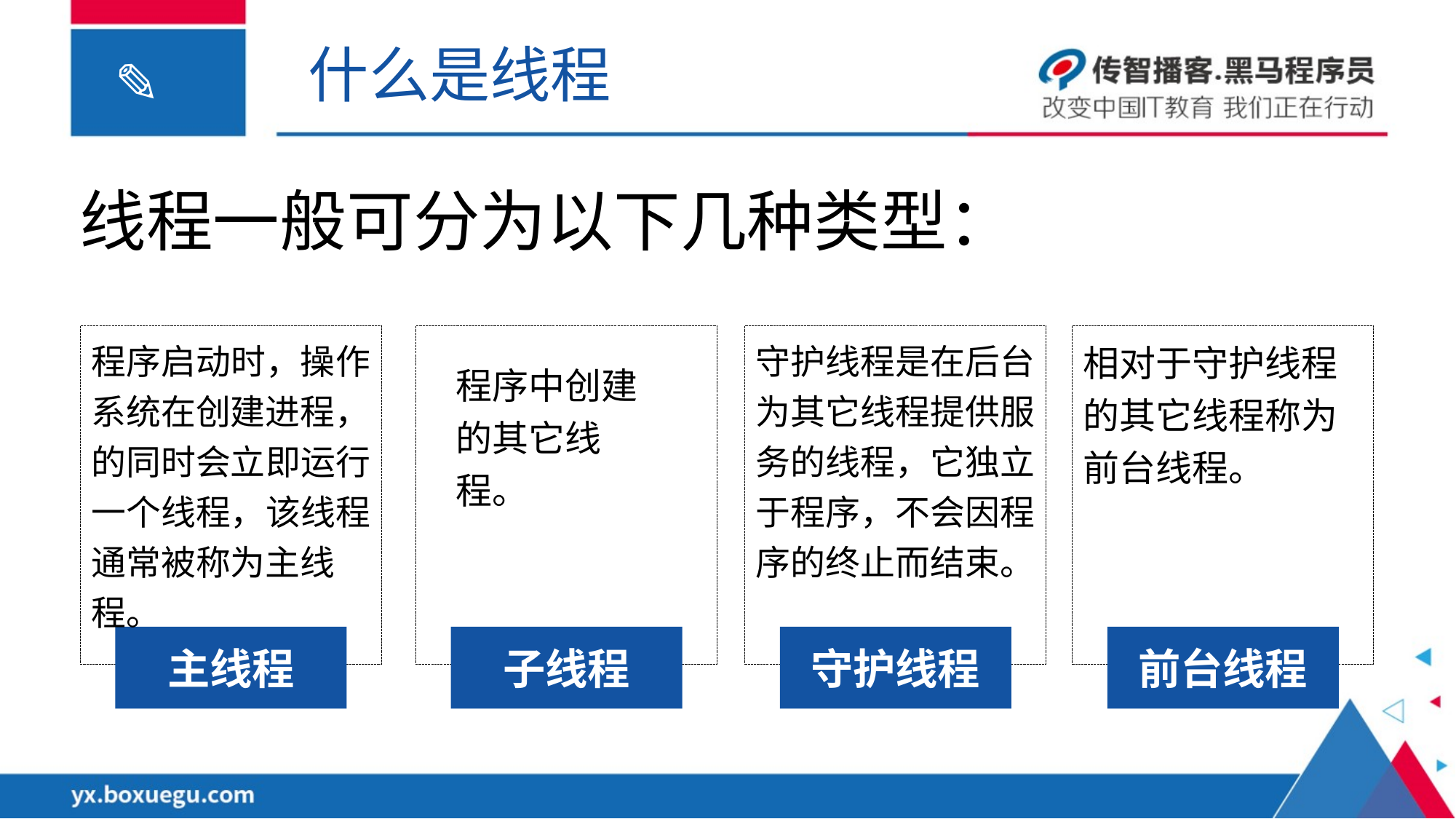

什么是线程
线程一般可分为以下几种类型：

守护线程是在后台为其它线程提供服务的线程，它独立于程序，不会因程序的终止而结束。

相对于守护线程的其它线程称为前台线程。
程序启动时，操作系统在创建进程，的同时会立即运行一个线程，该线程通常被称为主线程。
程序中创建的其它线程。
主线程
子线程
守护线程
前台线程